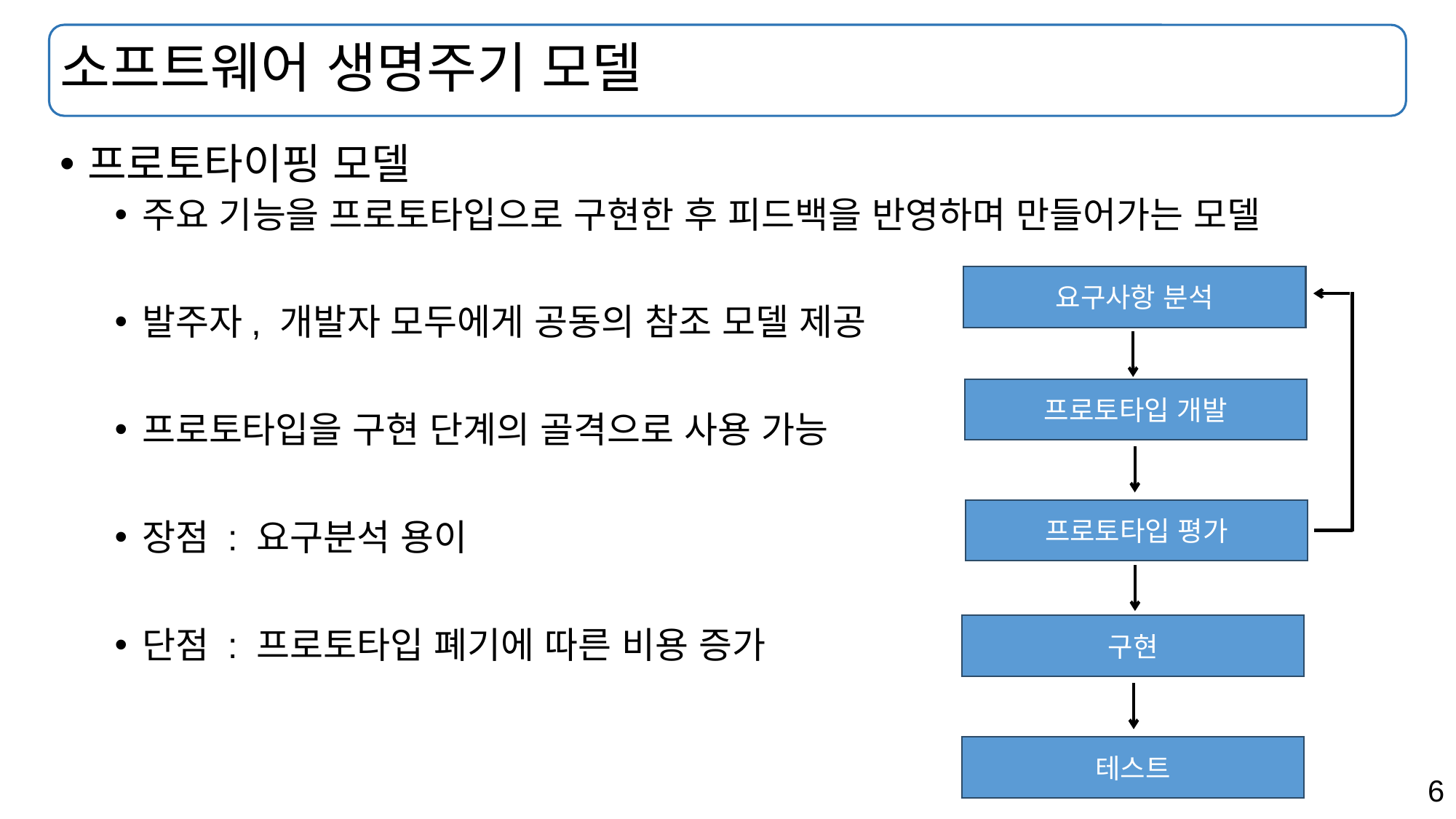

# 소프트웨어 생명주기 모델
프로토타이핑 모델
주요 기능을 프로토타입으로 구현한 후 피드백을 반영하며 만들어가는 모델

발주자, 개발자 모두에게 공동의 참조 모델 제공

프로토타입을 구현 단계의 골격으로 사용 가능

장점 : 요구분석 용이

단점 : 프로토타입 폐기에 따른 비용 증가
요구사항 분석
프로토타입 개발
프로토타입 평가
구현
테스트